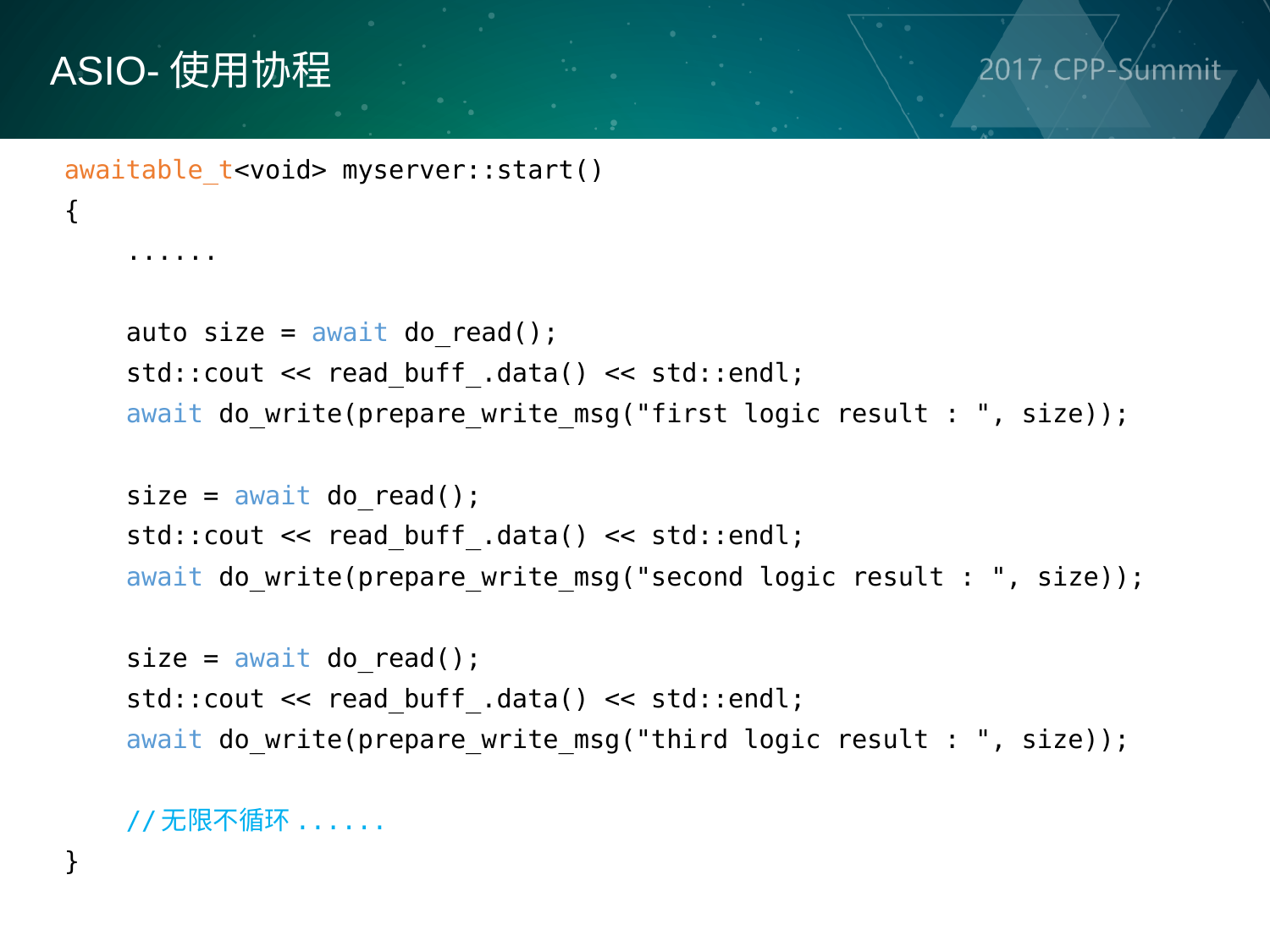

ASIO-使用协程
awaitable_t<void> myserver::start()
{
    ......

    auto size = await do_read();
    std::cout << read_buff_.data() << std::endl;
    await do_write(prepare_write_msg("first logic result : ", size));

    size = await do_read();
    std::cout << read_buff_.data() << std::endl;
    await do_write(prepare_write_msg("second logic result : ", size));

    size = await do_read();
    std::cout << read_buff_.data() << std::endl;
    await do_write(prepare_write_msg("third logic result : ", size));

    //无限不循环......
}